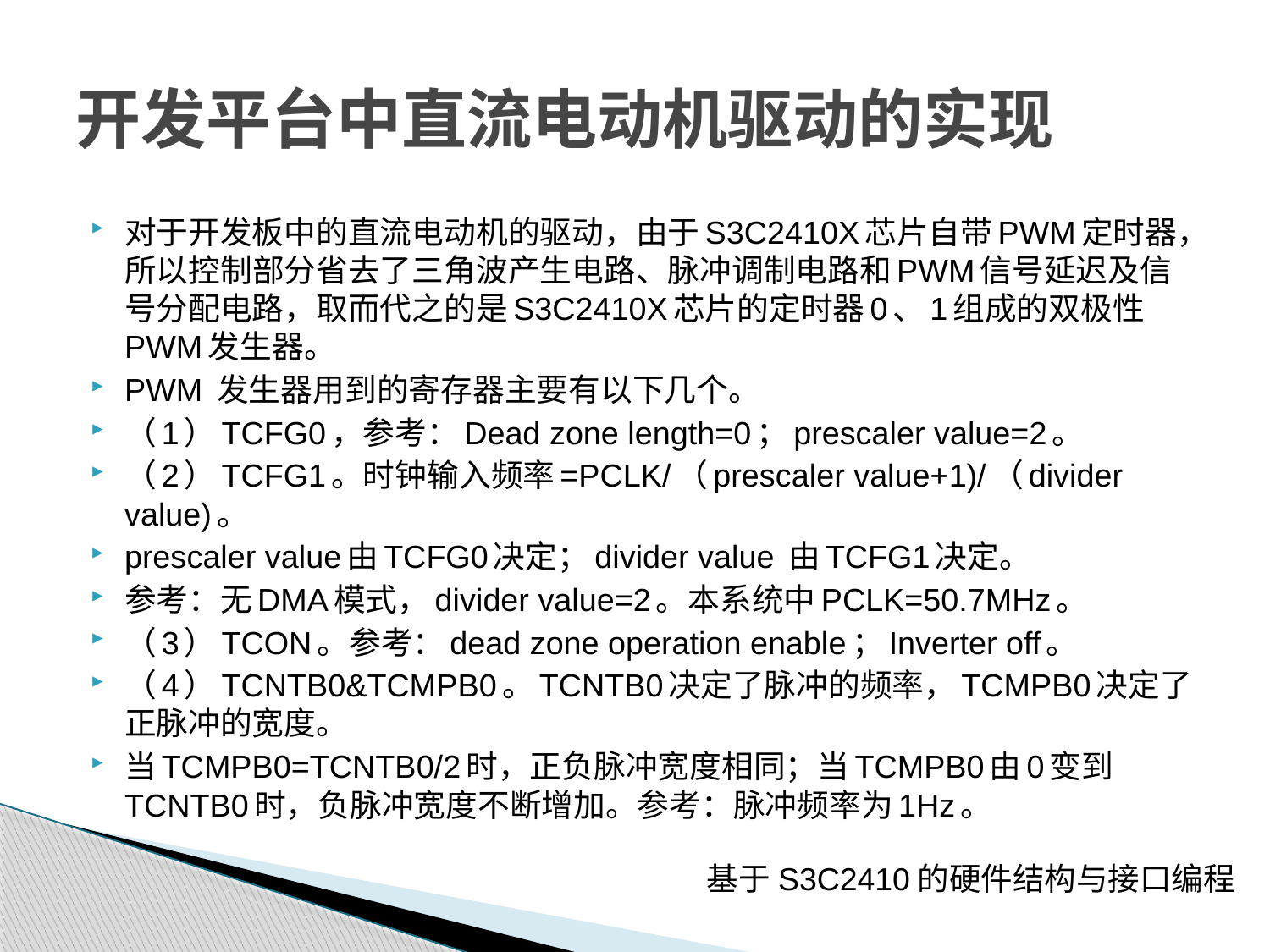

# 开发平台中直流电动机驱动的实现
对于开发板中的直流电动机的驱动，由于S3C2410X芯片自带PWM定时器，所以控制部分省去了三角波产生电路、脉冲调制电路和PWM信号延迟及信号分配电路，取而代之的是S3C2410X芯片的定时器0、1组成的双极性PWM发生器。
PWM 发生器用到的寄存器主要有以下几个。
（1）TCFG0，参考：Dead zone length=0；prescaler value=2。
（2）TCFG1。时钟输入频率=PCLK/（prescaler value+1)/（divider value)。
prescaler value由TCFG0决定；divider value 由TCFG1决定。
参考：无DMA模式，divider value=2。本系统中PCLK=50.7MHz。
（3）TCON。参考：dead zone operation enable；Inverter off。
（4）TCNTB0&TCMPB0。TCNTB0决定了脉冲的频率，TCMPB0决定了正脉冲的宽度。
当TCMPB0=TCNTB0/2时，正负脉冲宽度相同；当TCMPB0由0变到TCNTB0时，负脉冲宽度不断增加。参考：脉冲频率为1Hz。

基于S3C2410的硬件结构与接口编程